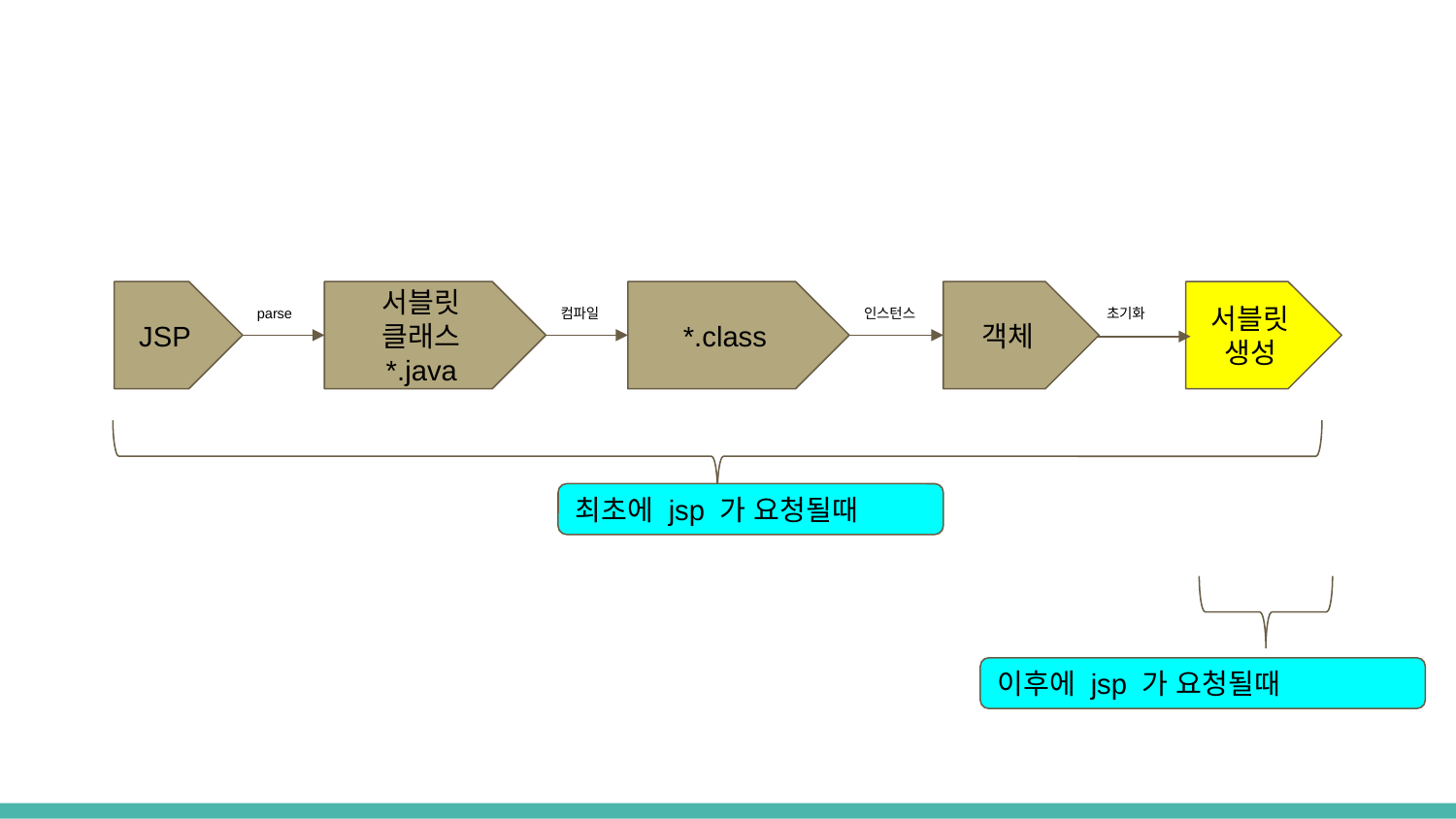

JSP
서블릿
클래스
*.java
*.class
객체
서블릿
생성
parse
컴파일
인스턴스
초기화
최초에 jsp 가 요청될때

이후에 jsp 가 요청될때